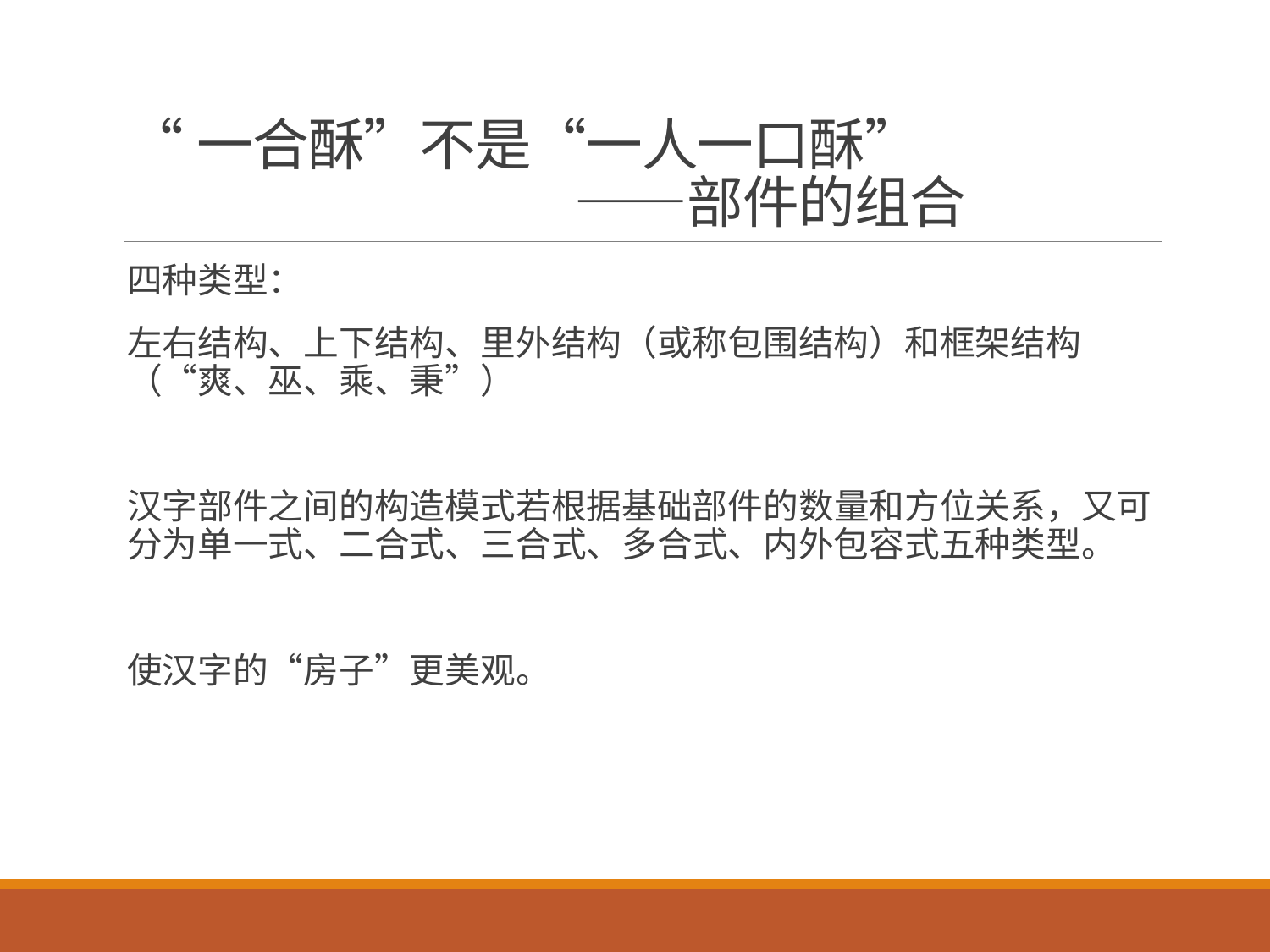

# “一合酥”不是“一人一口酥” ——部件的组合
四种类型：
左右结构、上下结构、里外结构（或称包围结构）和框架结构      （“爽、巫、乘、秉”）

汉字部件之间的构造模式若根据基础部件的数量和方位关系，又可分为单一式、二合式、三合式、多合式、内外包容式五种类型。

使汉字的“房子”更美观。